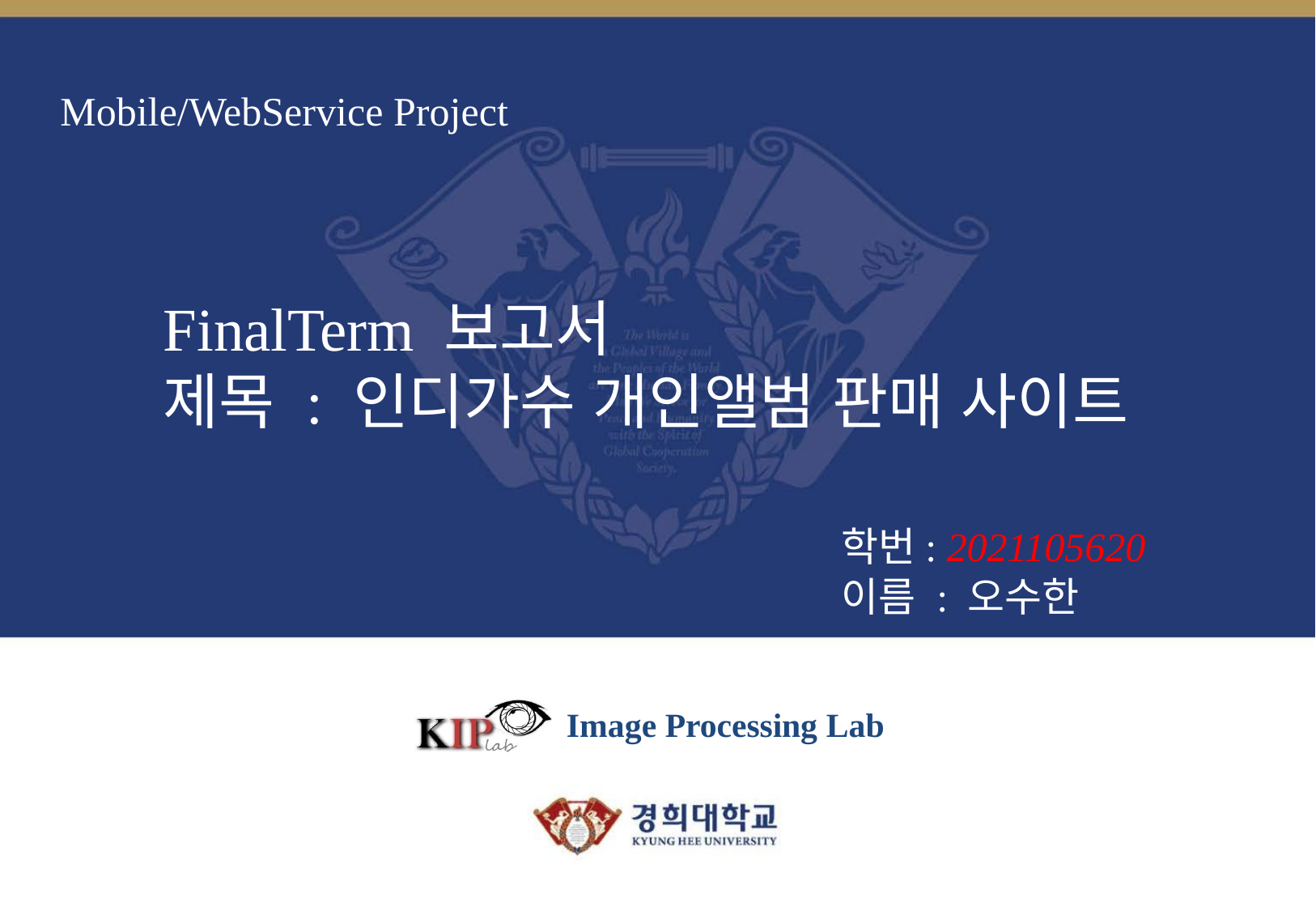

# Mobile/WebService Project
FinalTerm 보고서
제목 : 인디가수 개인앨범 판매 사이트
학번: 2021105620
이름 : 오수한

Image Processing Lab